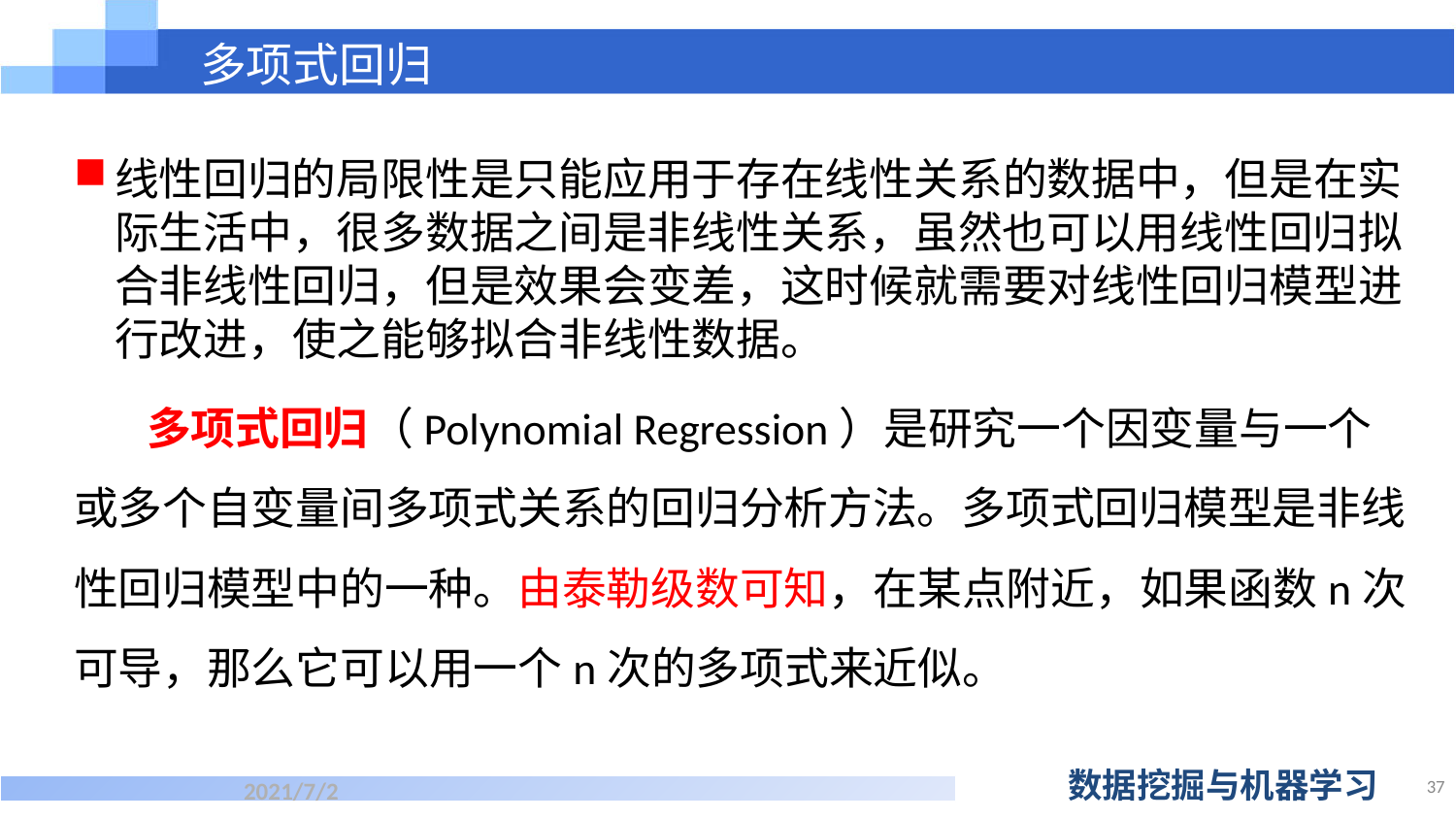

# 多项式回归
线性回归的局限性是只能应用于存在线性关系的数据中，但是在实际生活中，很多数据之间是非线性关系，虽然也可以用线性回归拟合非线性回归，但是效果会变差，这时候就需要对线性回归模型进行改进，使之能够拟合非线性数据。
多项式回归（Polynomial Regression）是研究一个因变量与一个或多个自变量间多项式关系的回归分析方法。多项式回归模型是非线性回归模型中的一种。由泰勒级数可知，在某点附近，如果函数n次可导，那么它可以用一个n次的多项式来近似。
37
2021/7/2